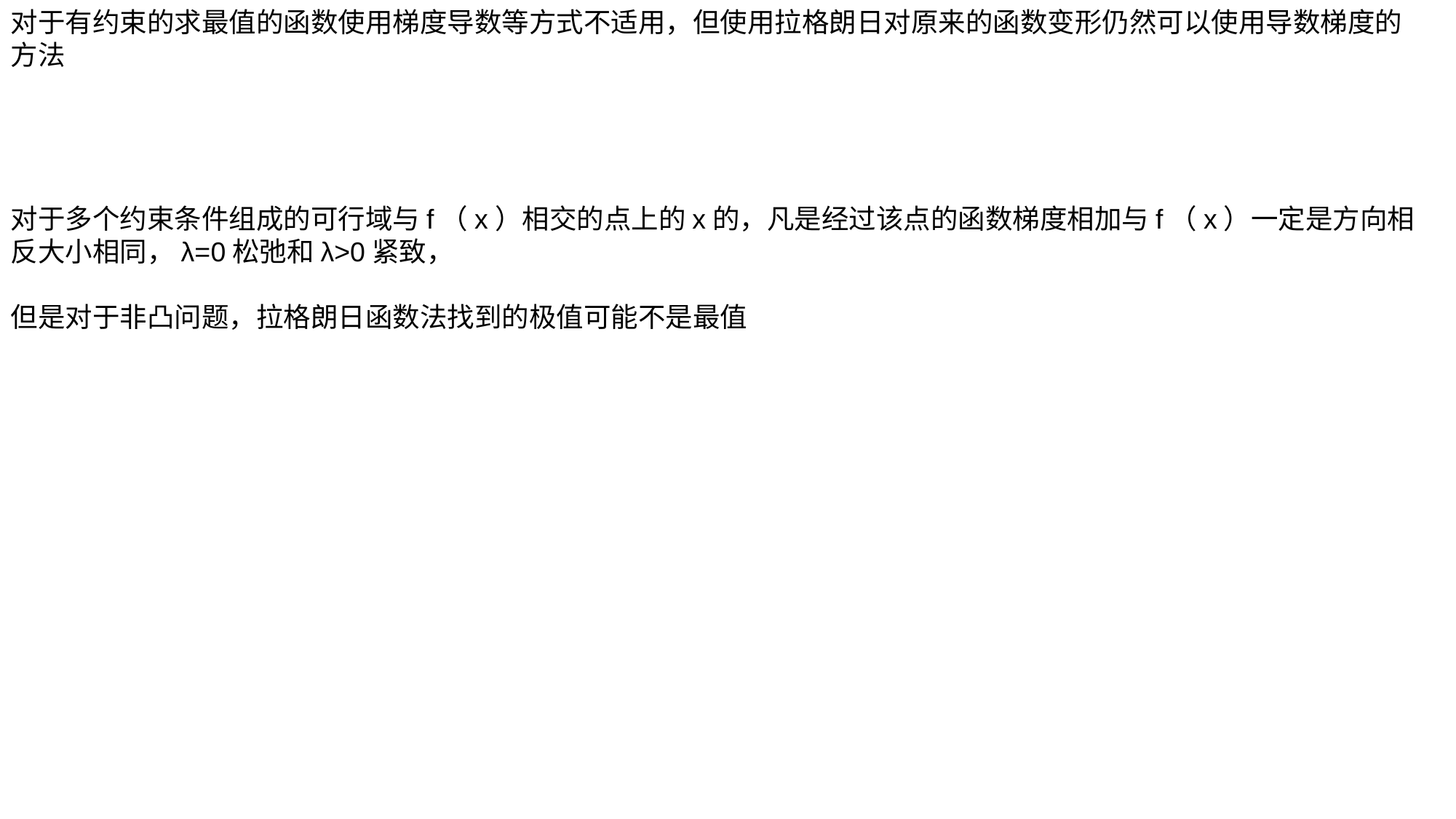

对于有约束的求最值的函数使用梯度导数等方式不适用，但使用拉格朗日对原来的函数变形仍然可以使用导数梯度的方法

对于多个约束条件组成的可行域与f（x）相交的点上的x的，凡是经过该点的函数梯度相加与f（x）一定是方向相反大小相同，λ=0松弛和λ>0紧致，

但是对于非凸问题，拉格朗日函数法找到的极值可能不是最值